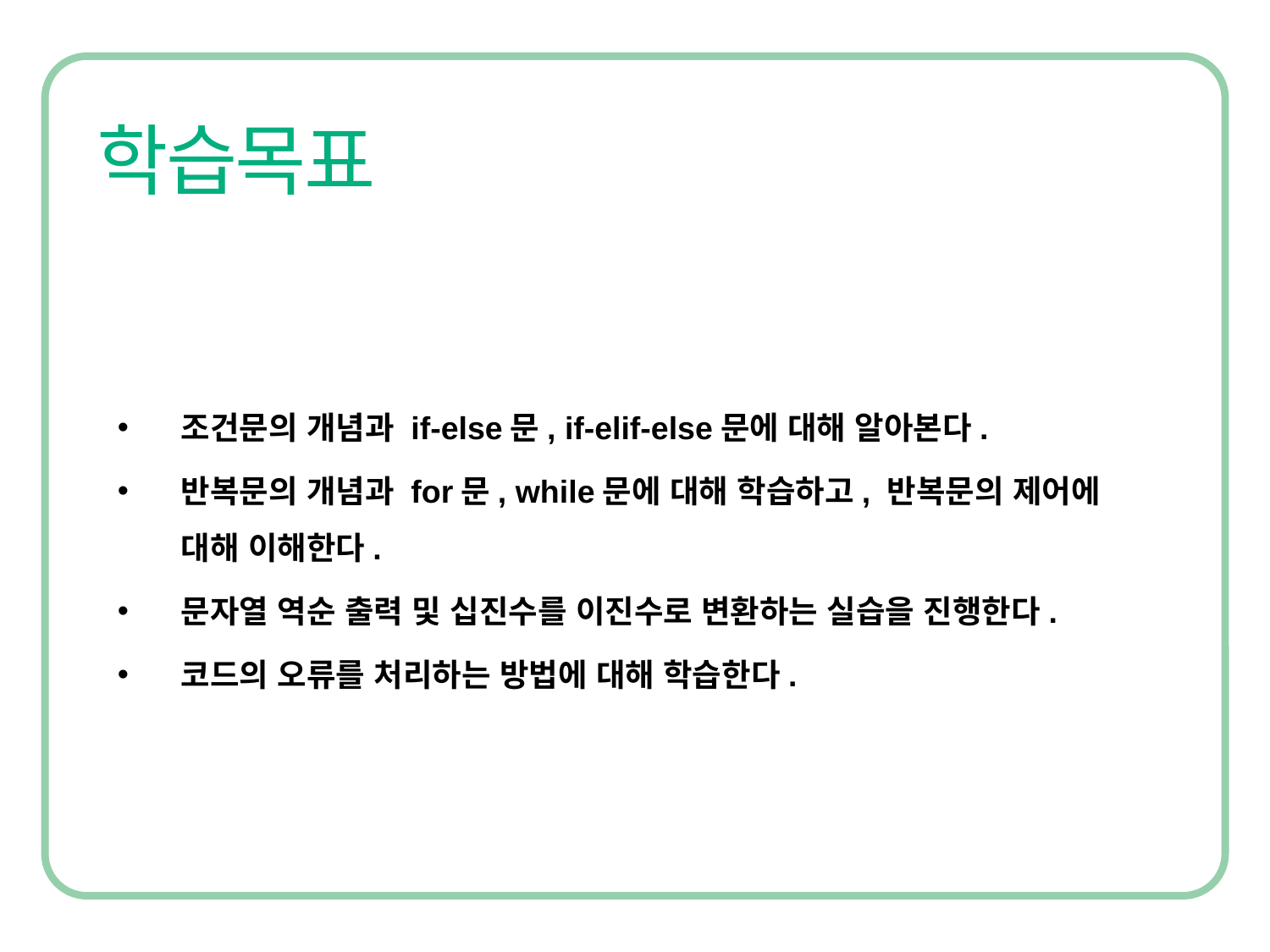

조건문의 개념과 if-else문, if-elif-else문에 대해 알아본다.
반복문의 개념과 for문, while문에 대해 학습하고, 반복문의 제어에 대해 이해한다.
문자열 역순 출력 및 십진수를 이진수로 변환하는 실습을 진행한다.
코드의 오류를 처리하는 방법에 대해 학습한다.